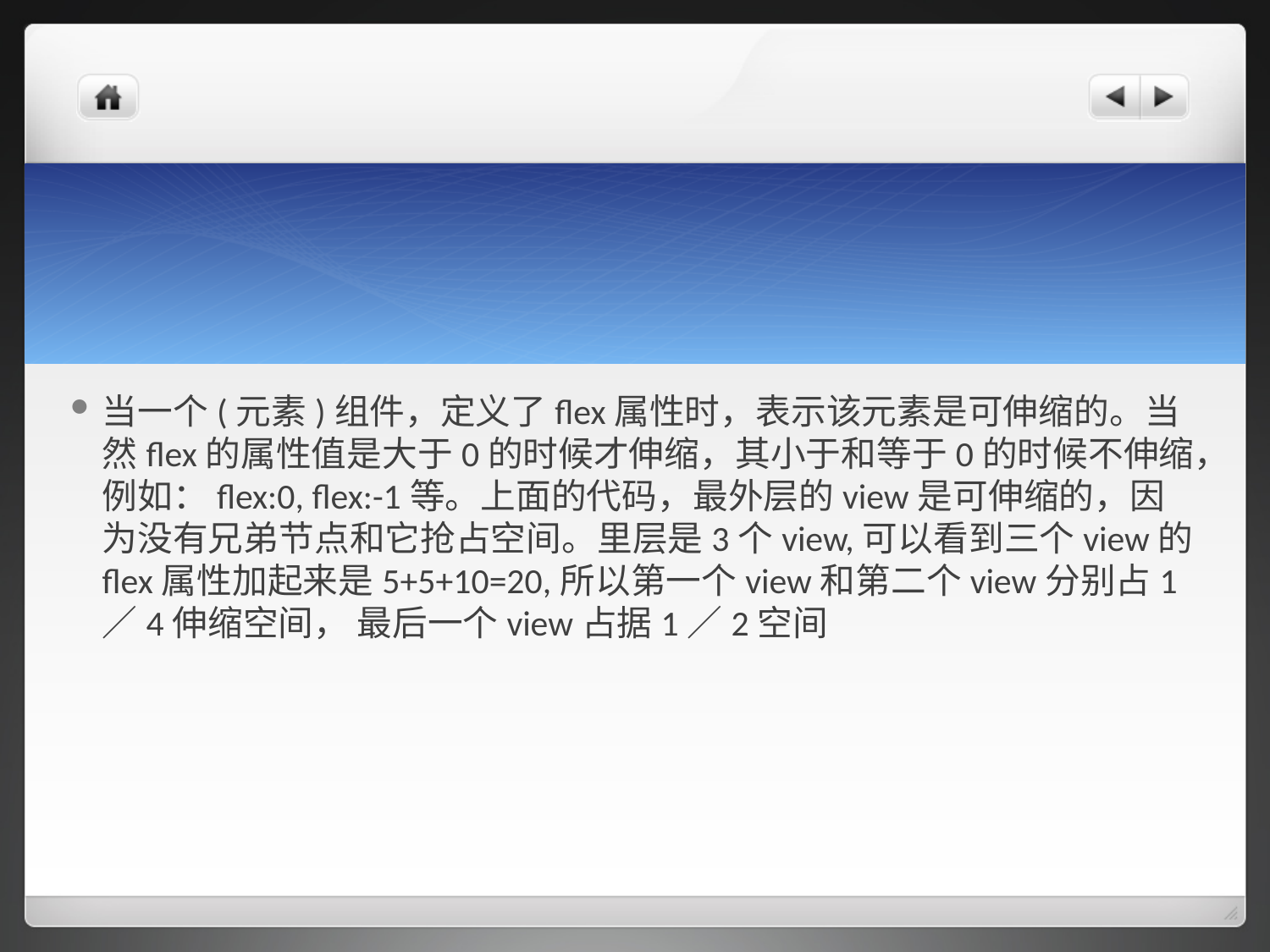

#
当一个(元素)组件，定义了flex属性时，表示该元素是可伸缩的。当然flex的属性值是大于0的时候才伸缩，其小于和等于0的时候不伸缩，例如：flex:0, flex:-1等。上面的代码，最外层的view是可伸缩的，因为没有兄弟节点和它抢占空间。里层是3个view,可以看到三个view的flex属性加起来是5+5+10=20,所以第一个view和第二个view分别占1／4伸缩空间， 最后一个view占据1／2空间